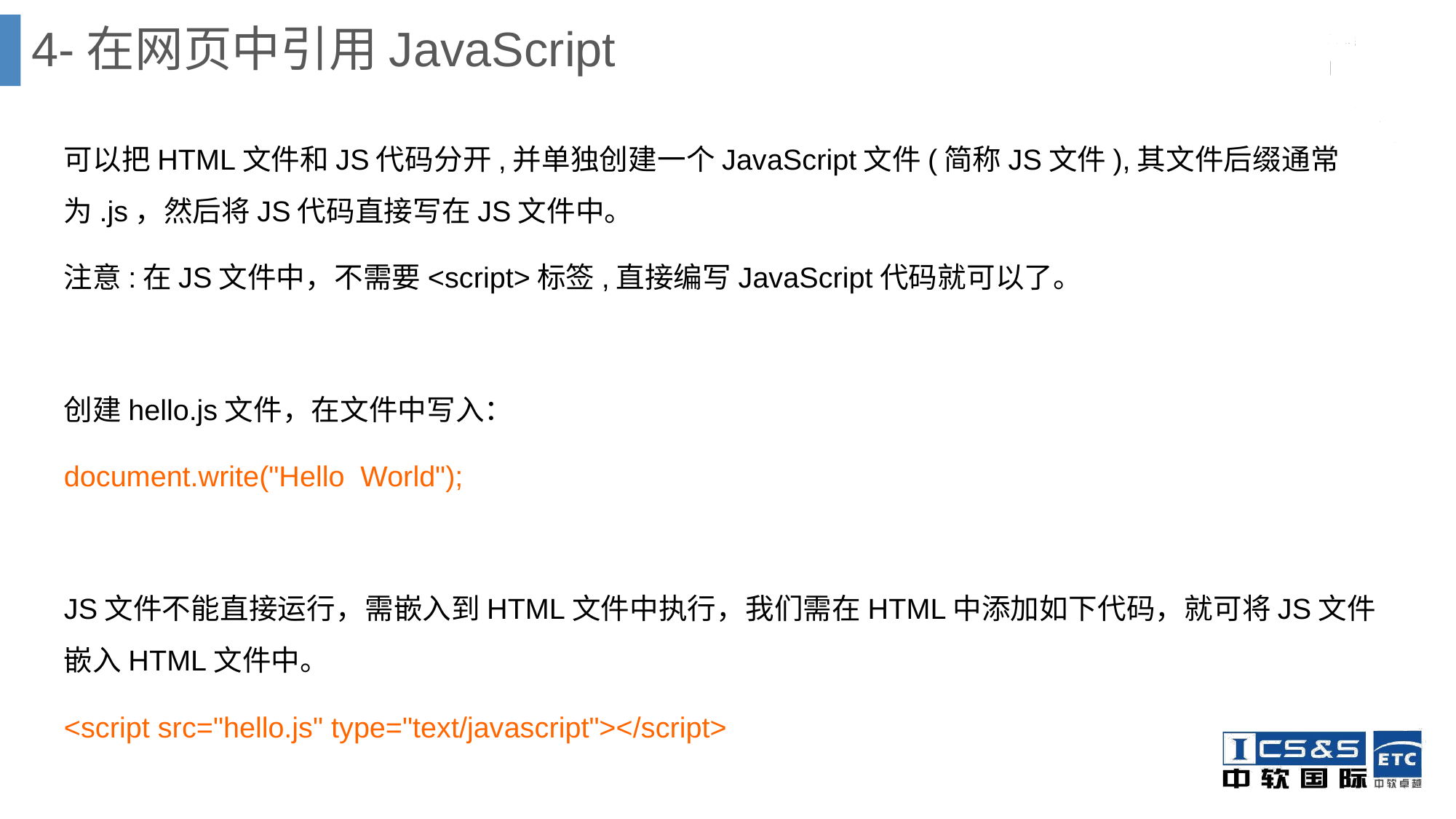

# 4-在网页中引用JavaScript
可以把HTML文件和JS代码分开,并单独创建一个JavaScript文件(简称JS文件),其文件后缀通常为.js，然后将JS代码直接写在JS文件中。
注意:在JS文件中，不需要<script>标签,直接编写JavaScript代码就可以了。

创建hello.js文件，在文件中写入：
document.write("Hello  World");

JS文件不能直接运行，需嵌入到HTML文件中执行，我们需在HTML中添加如下代码，就可将JS文件嵌入HTML文件中。
<script src="hello.js" type="text/javascript"></script>